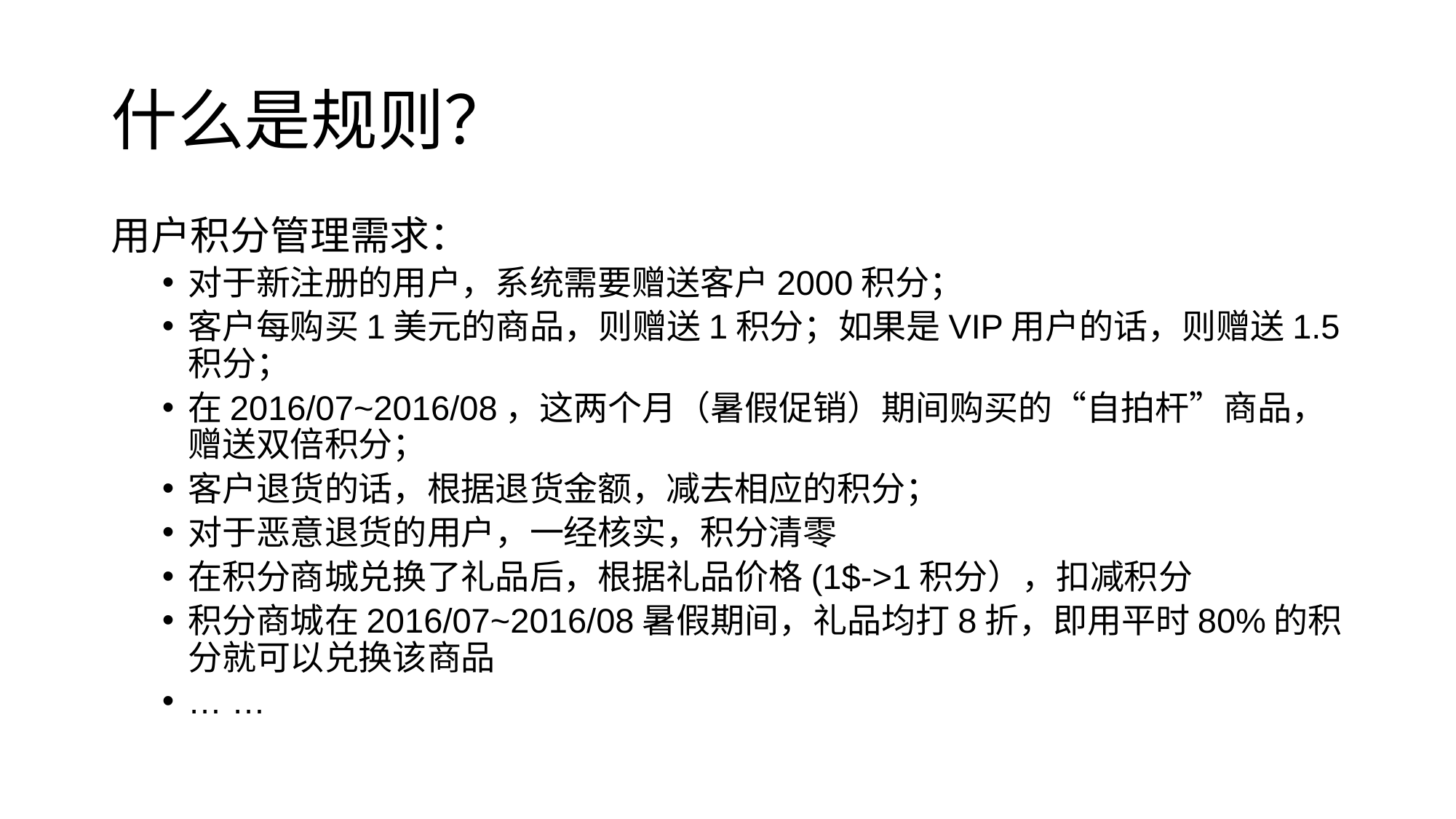

# 什么是规则？
用户积分管理需求：
对于新注册的用户，系统需要赠送客户2000积分；
客户每购买1美元的商品，则赠送1积分；如果是VIP用户的话，则赠送1.5积分；
在2016/07~2016/08，这两个月（暑假促销）期间购买的“自拍杆”商品，赠送双倍积分；
客户退货的话，根据退货金额，减去相应的积分；
对于恶意退货的用户，一经核实，积分清零
在积分商城兑换了礼品后，根据礼品价格(1$->1积分），扣减积分
积分商城在2016/07~2016/08暑假期间，礼品均打8折，即用平时80%的积分就可以兑换该商品
… …